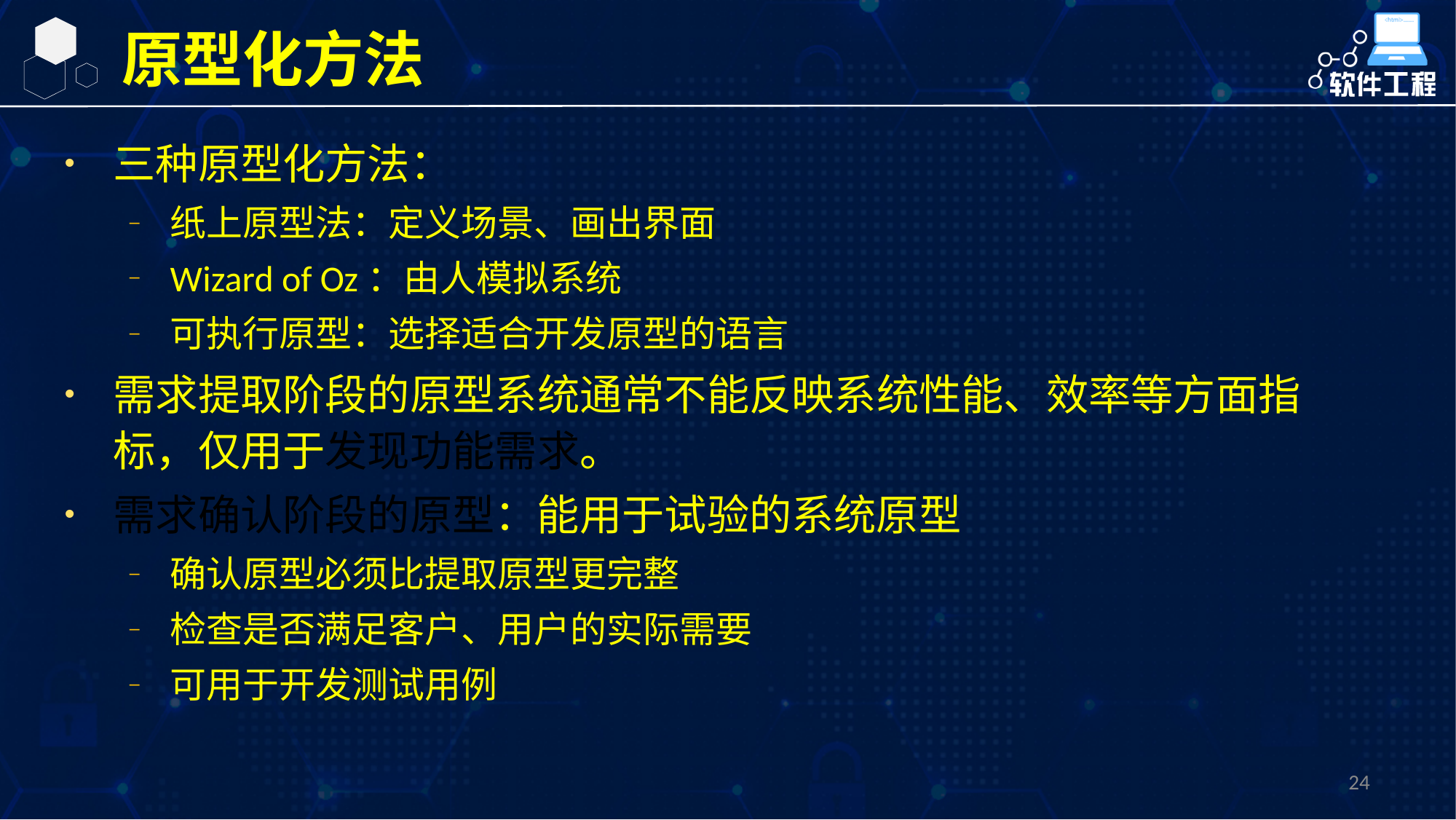

原型化方法
三种原型化方法：
纸上原型法：定义场景、画出界面
Wizard of Oz：由人模拟系统
可执行原型：选择适合开发原型的语言
需求提取阶段的原型系统通常不能反映系统性能、效率等方面指标，仅用于发现功能需求。
需求确认阶段的原型：能用于试验的系统原型
确认原型必须比提取原型更完整
检查是否满足客户、用户的实际需要
可用于开发测试用例
24